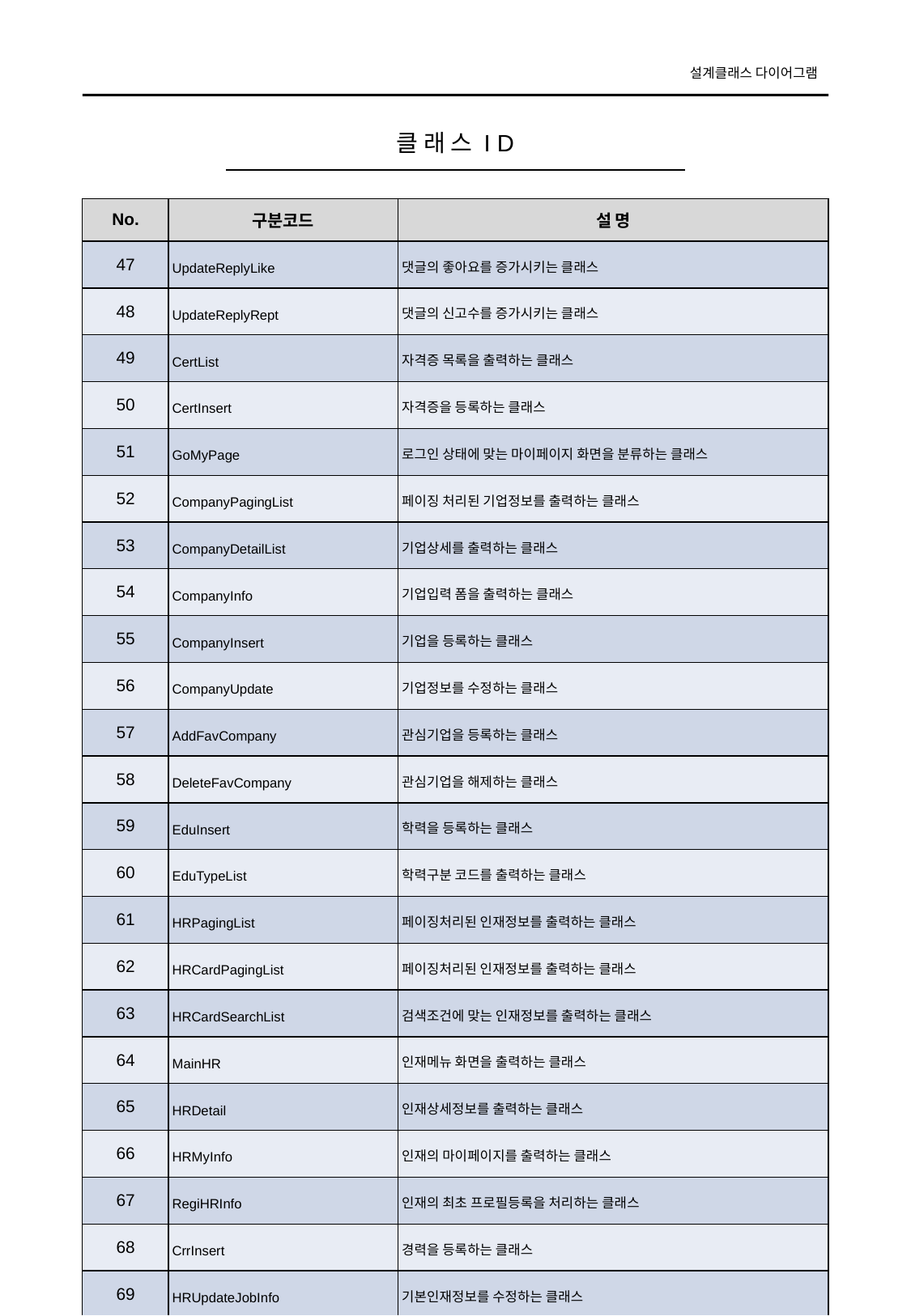

# 클 래 스 I D
| No. | 구분코드 | 설 명 |
| --- | --- | --- |
| 47 | UpdateReplyLike | 댓글의 좋아요를 증가시키는 클래스 |
| 48 | UpdateReplyRept | 댓글의 신고수를 증가시키는 클래스 |
| 49 | CertList | 자격증 목록을 출력하는 클래스 |
| 50 | CertInsert | 자격증을 등록하는 클래스 |
| 51 | GoMyPage | 로그인 상태에 맞는 마이페이지 화면을 분류하는 클래스 |
| 52 | CompanyPagingList | 페이징 처리된 기업정보를 출력하는 클래스 |
| 53 | CompanyDetailList | 기업상세를 출력하는 클래스 |
| 54 | CompanyInfo | 기업입력 폼을 출력하는 클래스 |
| 55 | CompanyInsert | 기업을 등록하는 클래스 |
| 56 | CompanyUpdate | 기업정보를 수정하는 클래스 |
| 57 | AddFavCompany | 관심기업을 등록하는 클래스 |
| 58 | DeleteFavCompany | 관심기업을 해제하는 클래스 |
| 59 | EduInsert | 학력을 등록하는 클래스 |
| 60 | EduTypeList | 학력구분 코드를 출력하는 클래스 |
| 61 | HRPagingList | 페이징처리된 인재정보를 출력하는 클래스 |
| 62 | HRCardPagingList | 페이징처리된 인재정보를 출력하는 클래스 |
| 63 | HRCardSearchList | 검색조건에 맞는 인재정보를 출력하는 클래스 |
| 64 | MainHR | 인재메뉴 화면을 출력하는 클래스 |
| 65 | HRDetail | 인재상세정보를 출력하는 클래스 |
| 66 | HRMyInfo | 인재의 마이페이지를 출력하는 클래스 |
| 67 | RegiHRInfo | 인재의 최초 프로필등록을 처리하는 클래스 |
| 68 | CrrInsert | 경력을 등록하는 클래스 |
| 69 | HRUpdateJobInfo | 기본인재정보를 수정하는 클래스 |
6